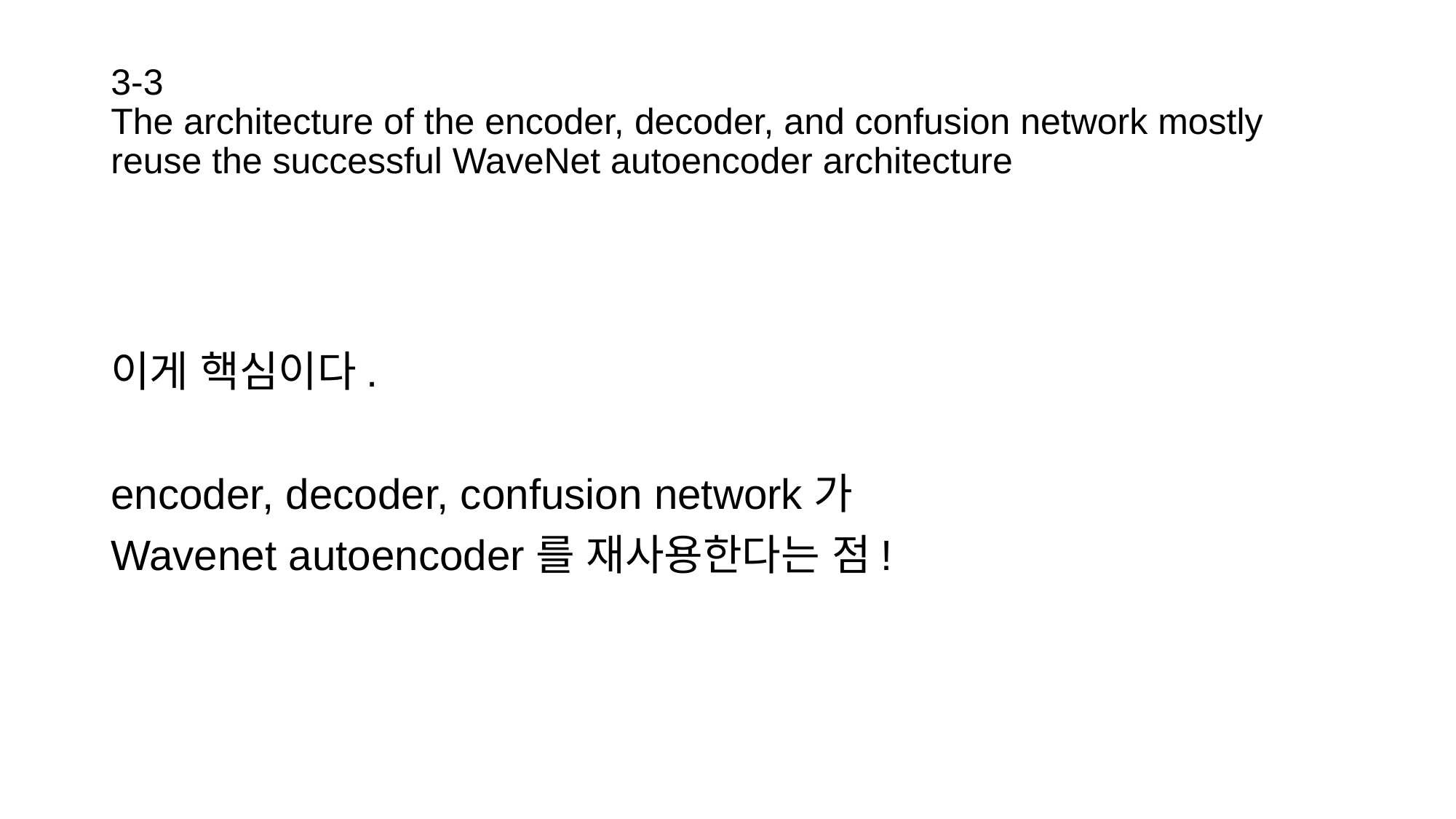

# 3-3 The architecture of the encoder, decoder, and confusion network mostly reuse the successful WaveNet autoencoder architecture

이게 핵심이다.

encoder, decoder, confusion network가
Wavenet autoencoder를 재사용한다는 점!